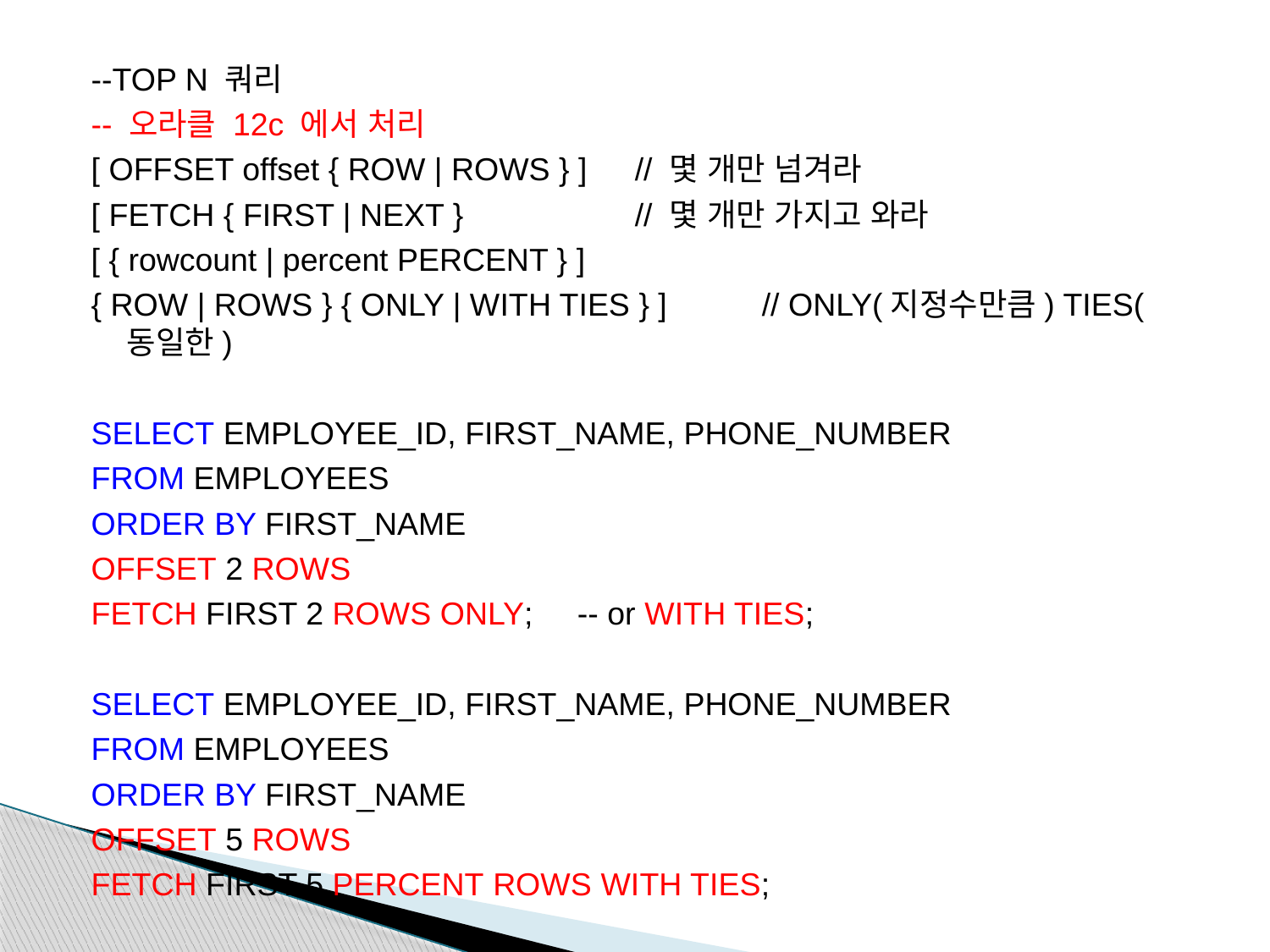

--TOP N 쿼리
-- 오라클 12c 에서 처리
[ OFFSET offset { ROW | ROWS } ]	// 몇 개만 넘겨라
[ FETCH { FIRST | NEXT } 		// 몇 개만 가지고 와라
[ { rowcount | percent PERCENT } ]
{ ROW | ROWS } { ONLY | WITH TIES } ]	// ONLY(지정수만큼) TIES(동일한)

SELECT EMPLOYEE_ID, FIRST_NAME, PHONE_NUMBER
FROM EMPLOYEES
ORDER BY FIRST_NAME
OFFSET 2 ROWS
FETCH FIRST 2 ROWS ONLY;     -- or WITH TIES;

SELECT EMPLOYEE_ID, FIRST_NAME, PHONE_NUMBER
FROM EMPLOYEES
ORDER BY FIRST_NAME
OFFSET 5 ROWS
FETCH FIRST 5 PERCENT ROWS WITH TIES;